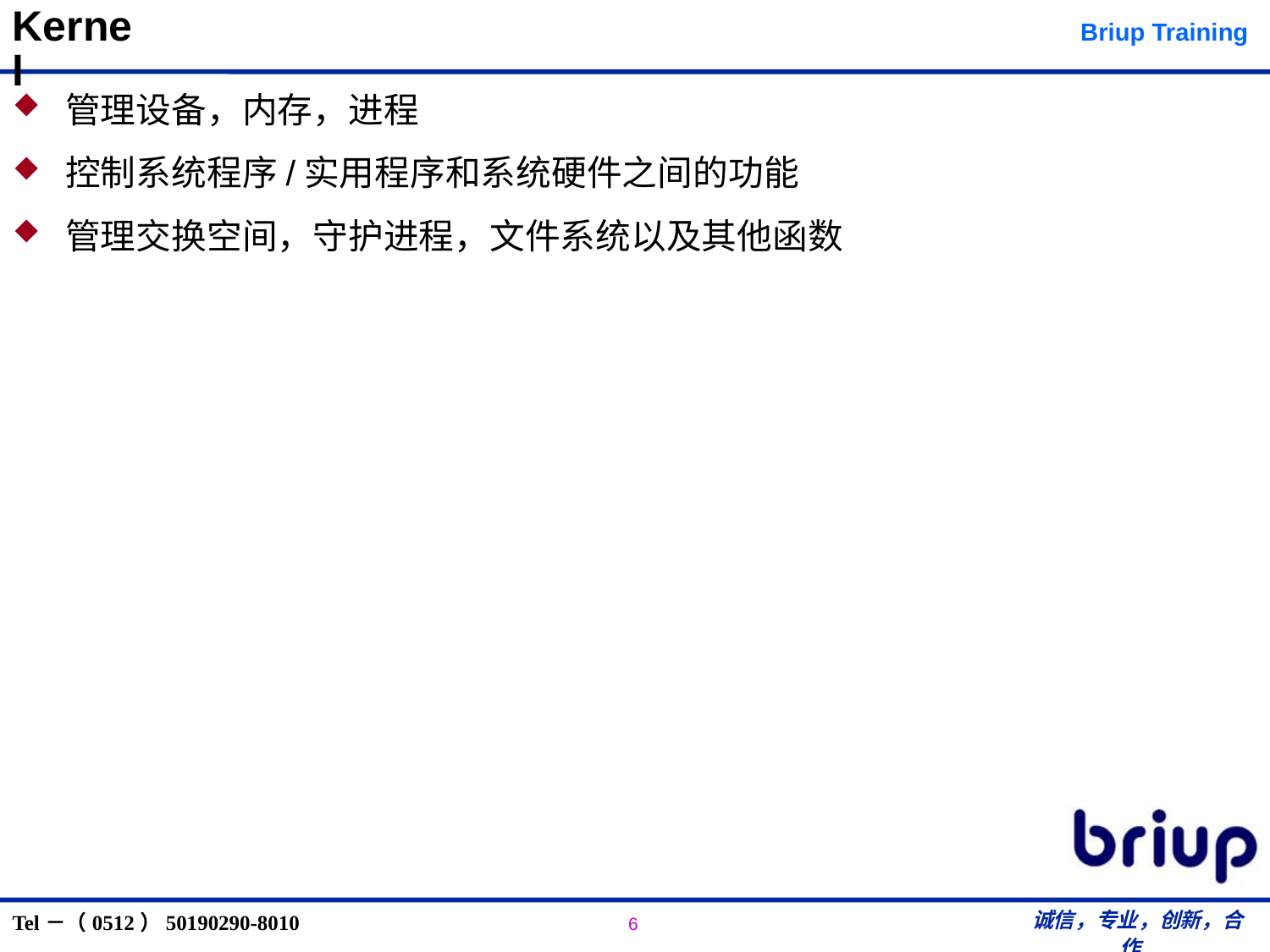

# Kernel
管理设备，内存，进程
控制系统程序/实用程序和系统硬件之间的功能
管理交换空间，守护进程，文件系统以及其他函数